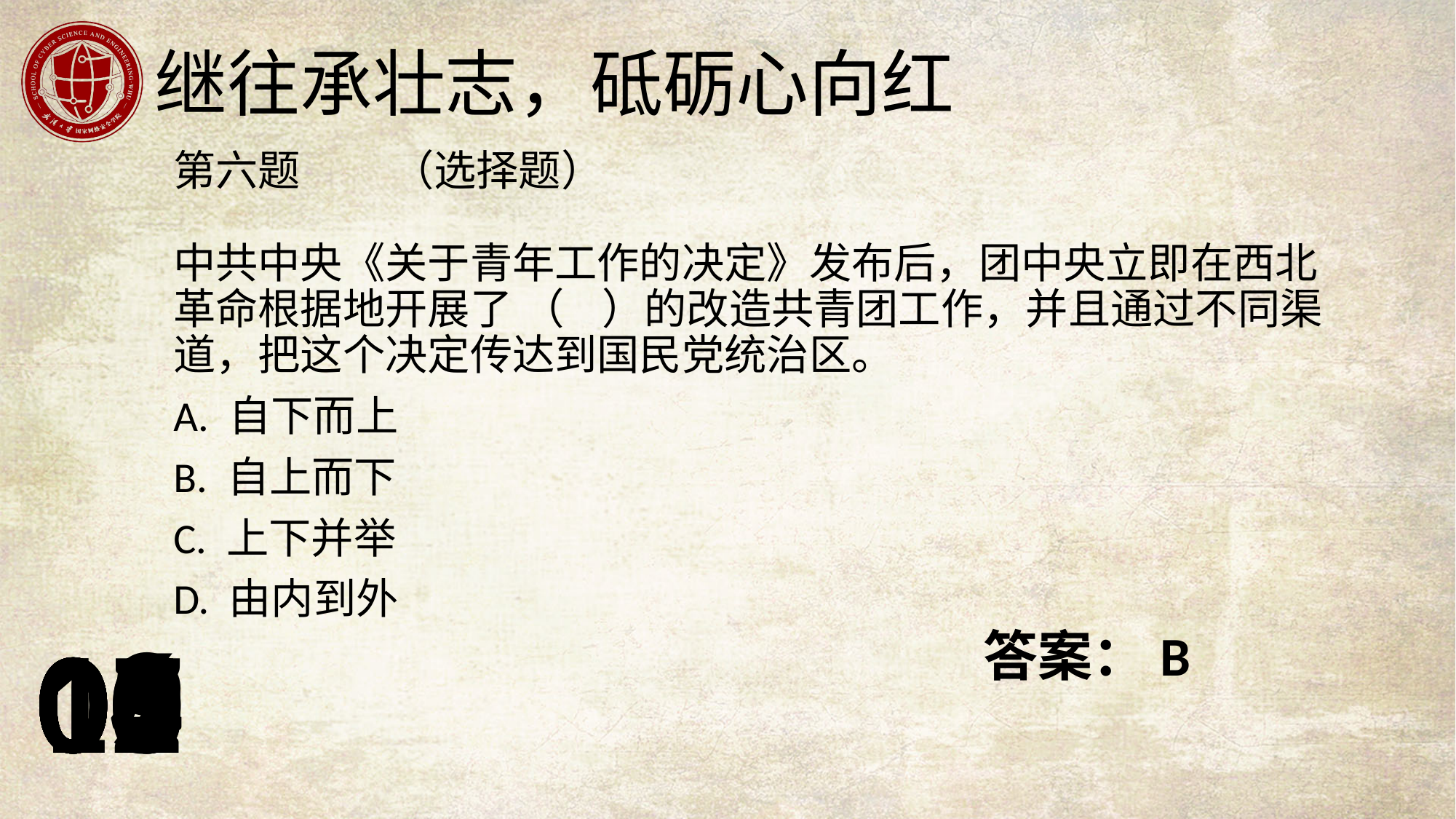

第六题	（选择题）
中共中央《关于青年工作的决定》发布后，团中央立即在西北革命根据地开展了 （    ）的改造共青团工作，并且通过不同渠道，把这个决定传达到国民党统治区。
A. 自下而上
B. 自上而下
C. 上下并举
D. 由内到外
答案：B